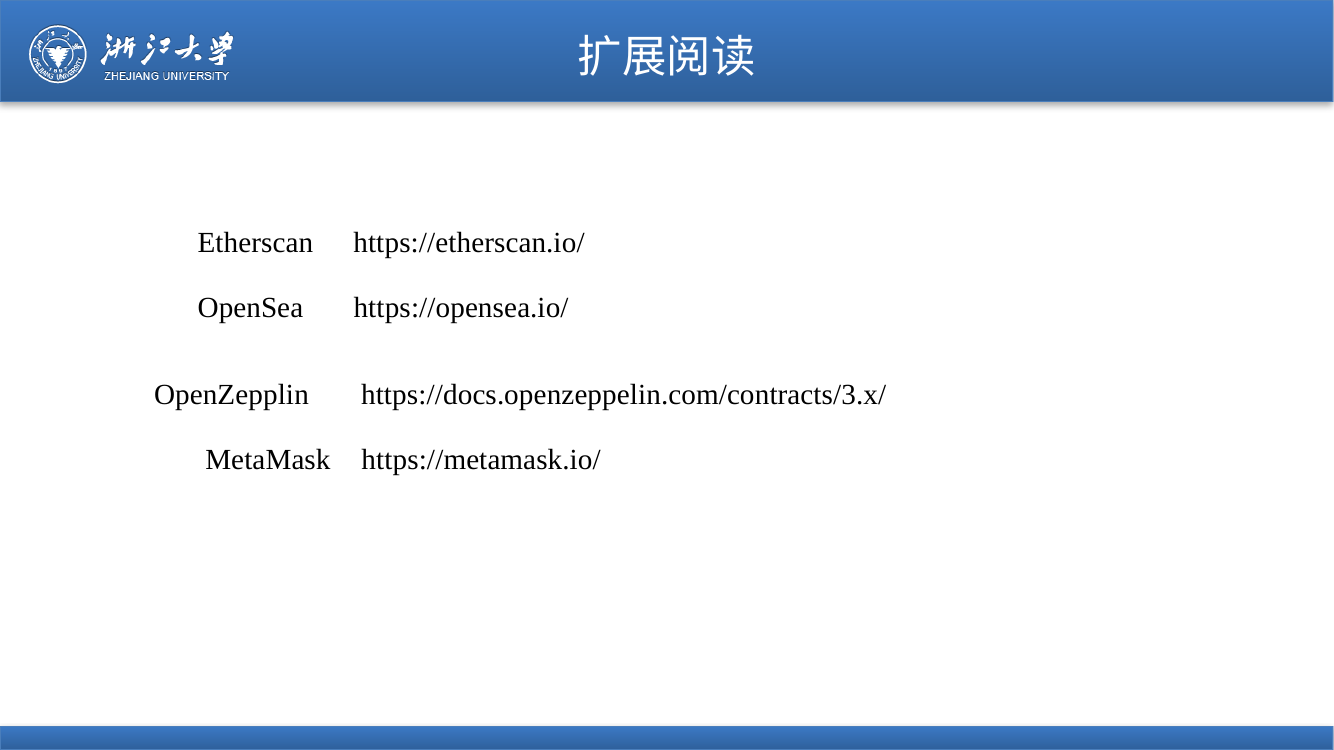

# 扩展阅读
Etherscan
https://etherscan.io/
https://opensea.io/
OpenSea
OpenZepplin
https://docs.openzeppelin.com/contracts/3.x/
https://metamask.io/
MetaMask